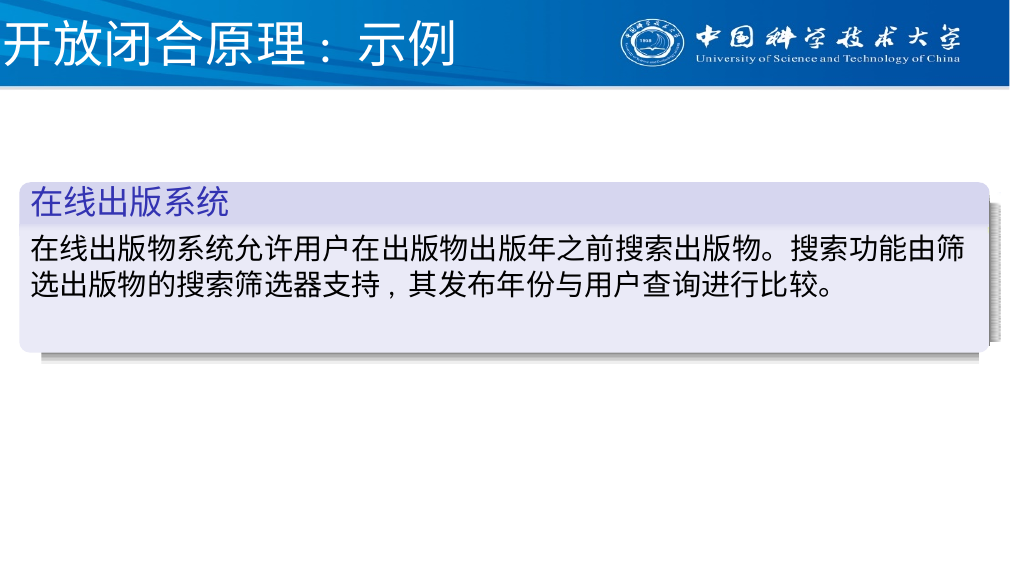

# 开放闭合原理: 示例
在线出版系统
在线出版物系统允许用户在出版物出版年之前搜索出版物。搜索功能由筛选出版物的搜索筛选器支持, 其发布年份与用户查询进行比较。